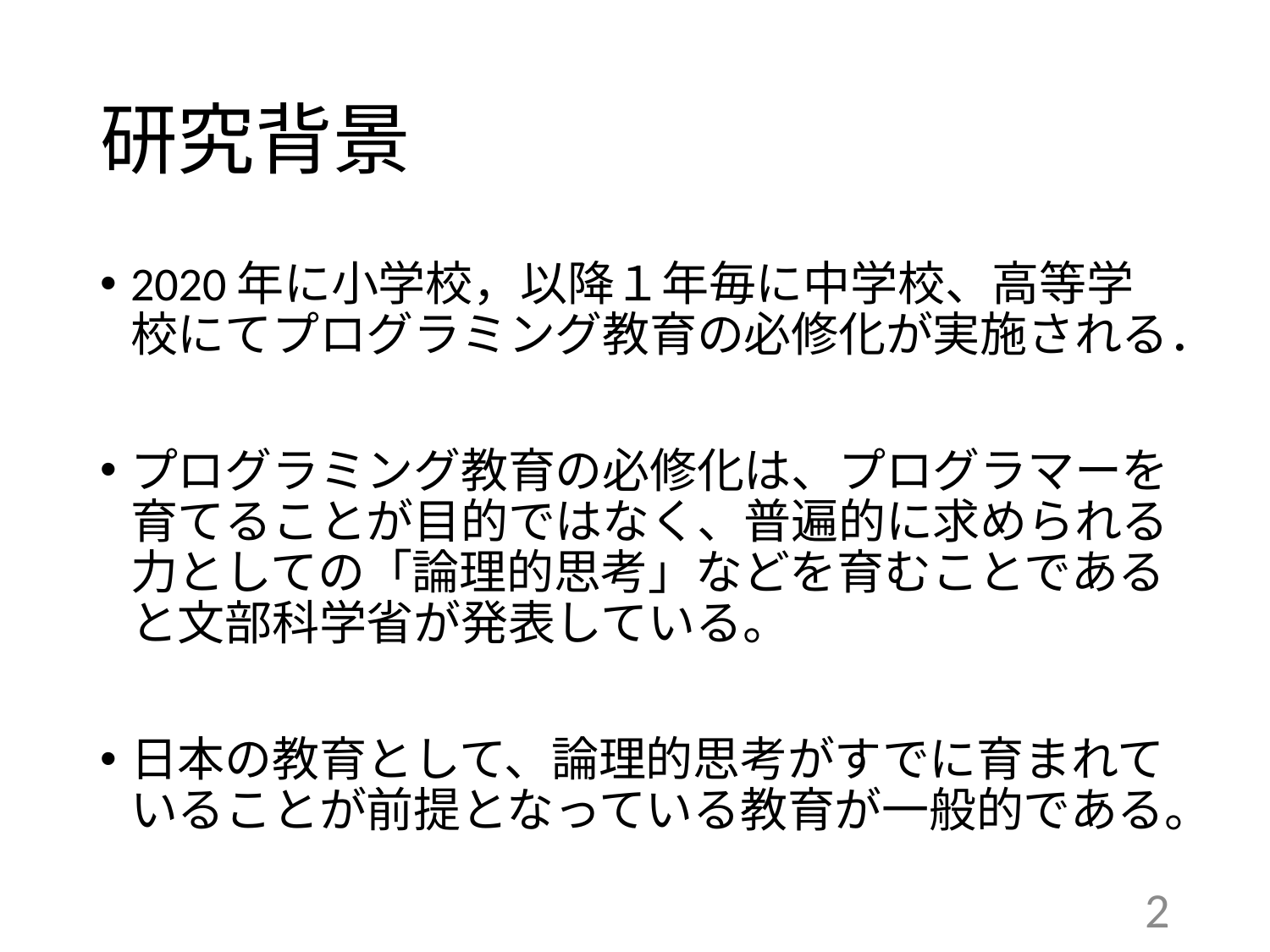

# 研究背景
2020年に小学校，以降１年毎に中学校、高等学校にてプログラミング教育の必修化が実施される．

プログラミング教育の必修化は、プログラマーを育てることが目的ではなく、普遍的に求められる力としての「論理的思考」などを育むことであると文部科学省が発表している。

日本の教育として、論理的思考がすでに育まれていることが前提となっている教育が一般的である。
2